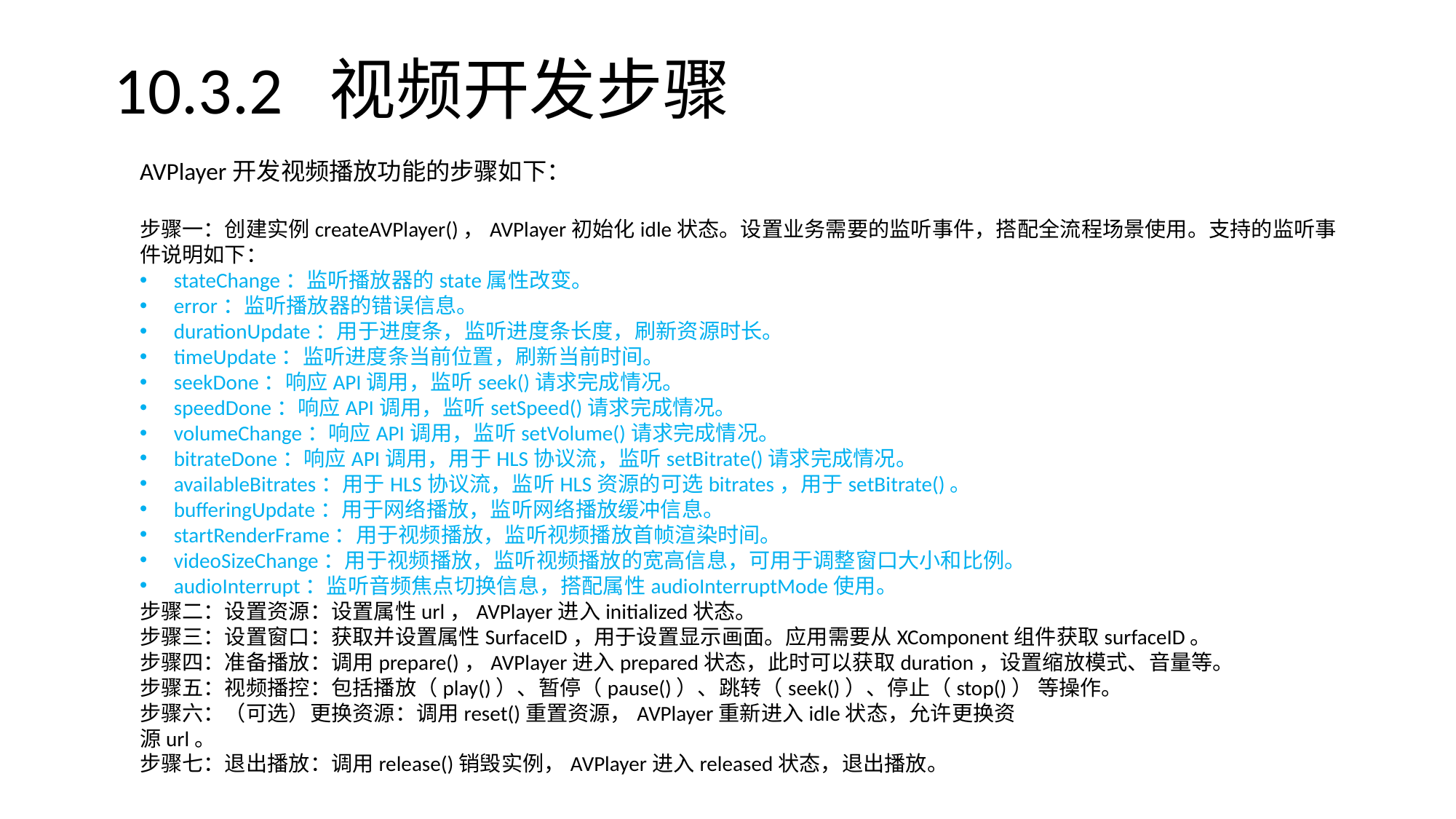

# 10.3.2  视频开发步骤
AVPlayer开发视频播放功能的步骤如下：
步骤一：创建实例createAVPlayer()，AVPlayer初始化idle状态。设置业务需要的监听事件，搭配全流程场景使用。支持的监听事件说明如下：
stateChange：监听播放器的state属性改变。
error：监听播放器的错误信息。
durationUpdate：用于进度条，监听进度条长度，刷新资源时长。
timeUpdate：监听进度条当前位置，刷新当前时间。
seekDone：响应API调用，监听seek()请求完成情况。
speedDone：响应API调用，监听setSpeed()请求完成情况。
volumeChange：响应API调用，监听setVolume()请求完成情况。
bitrateDone：响应API调用，用于HLS协议流，监听setBitrate()请求完成情况。
availableBitrates：用于HLS协议流，监听HLS资源的可选bitrates，用于setBitrate()。
bufferingUpdate：用于网络播放，监听网络播放缓冲信息。
startRenderFrame：用于视频播放，监听视频播放首帧渲染时间。
videoSizeChange：用于视频播放，监听视频播放的宽高信息，可用于调整窗口大小和比例。
audioInterrupt：监听音频焦点切换信息，搭配属性audioInterruptMode使用。
步骤二：设置资源：设置属性url，AVPlayer进入initialized状态。
步骤三：设置窗口：获取并设置属性SurfaceID，用于设置显示画面。应用需要从XComponent组件获取surfaceID。
步骤四：准备播放：调用prepare()，AVPlayer进入prepared状态，此时可以获取duration，设置缩放模式、音量等。
步骤五：视频播控：包括播放（play()）、暂停（pause()）、跳转（seek()）、停止（stop()） 等操作。
步骤六：（可选）更换资源：调用reset()重置资源，AVPlayer重新进入idle状态，允许更换资
源url。
步骤七：退出播放：调用release()销毁实例，AVPlayer进入released状态，退出播放。